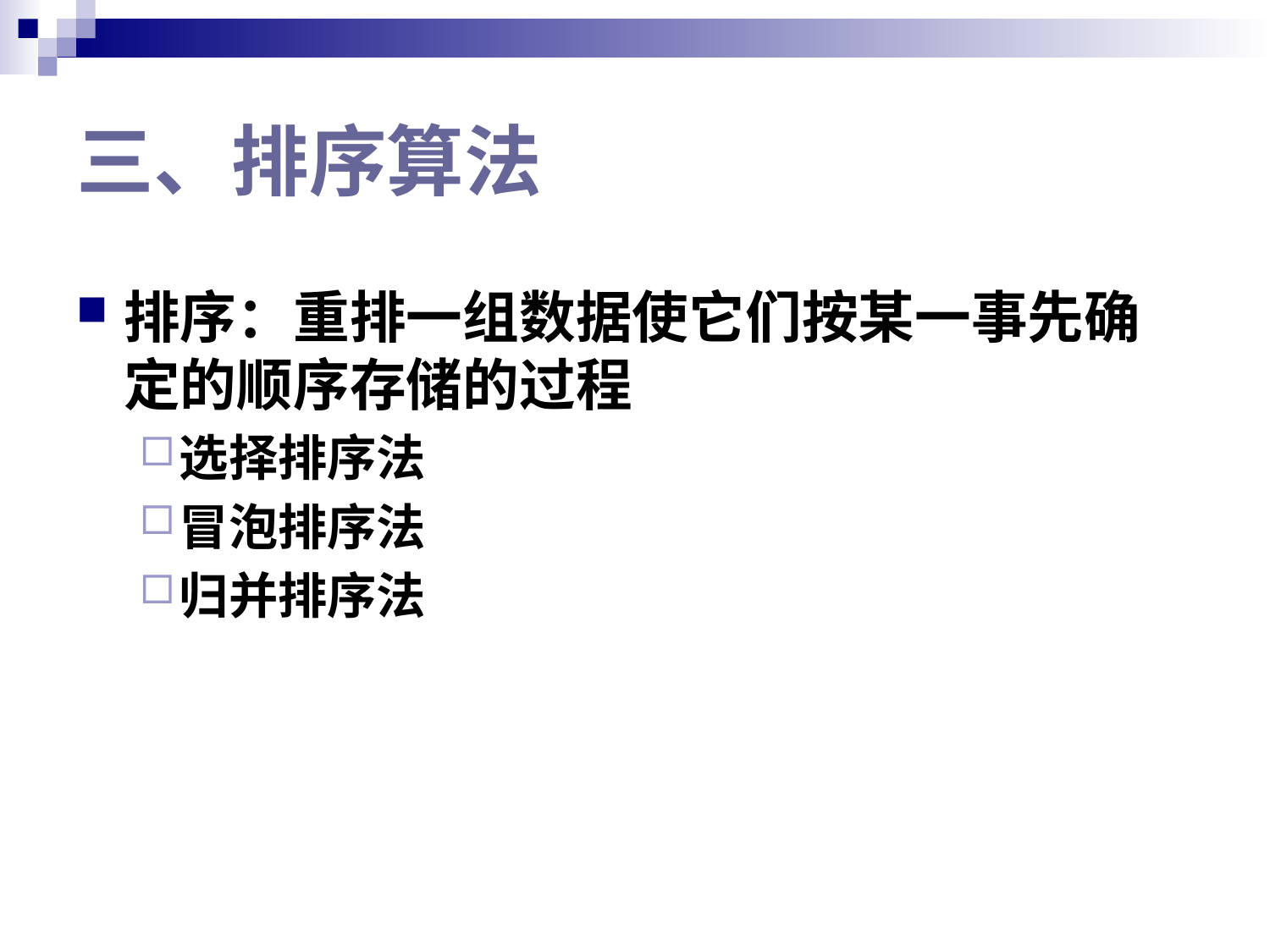

# 三、排序算法
排序：重排一组数据使它们按某一事先确定的顺序存储的过程
选择排序法
冒泡排序法
归并排序法